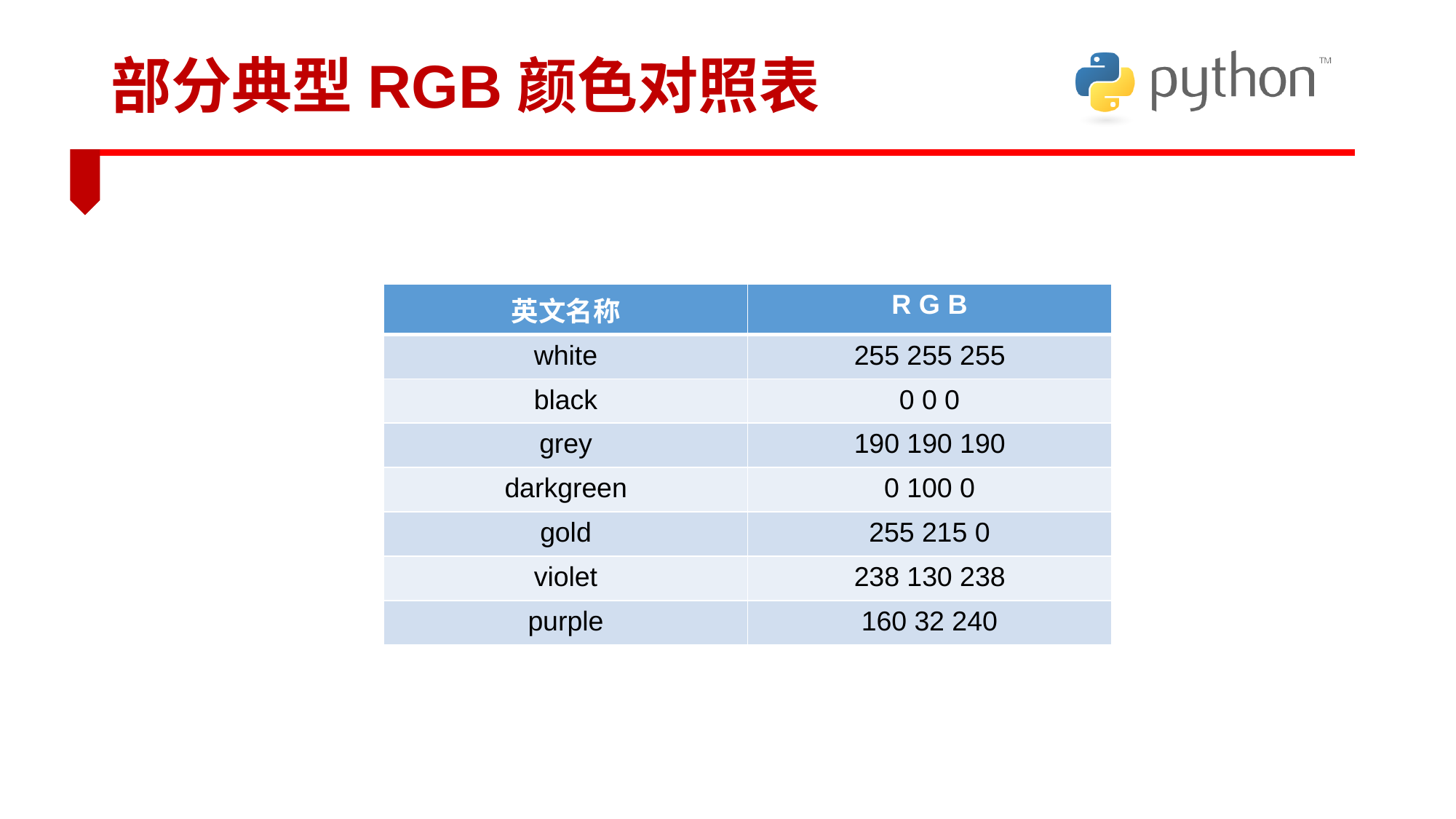

# 部分典型RGB颜色对照表

| 英文名称 | R G B |
| --- | --- |
| white | 255 255 255 |
| black | 0 0 0 |
| grey | 190 190 190 |
| darkgreen | 0 100 0 |
| gold | 255 215 0 |
| violet | 238 130 238 |
| purple | 160 32 240 |